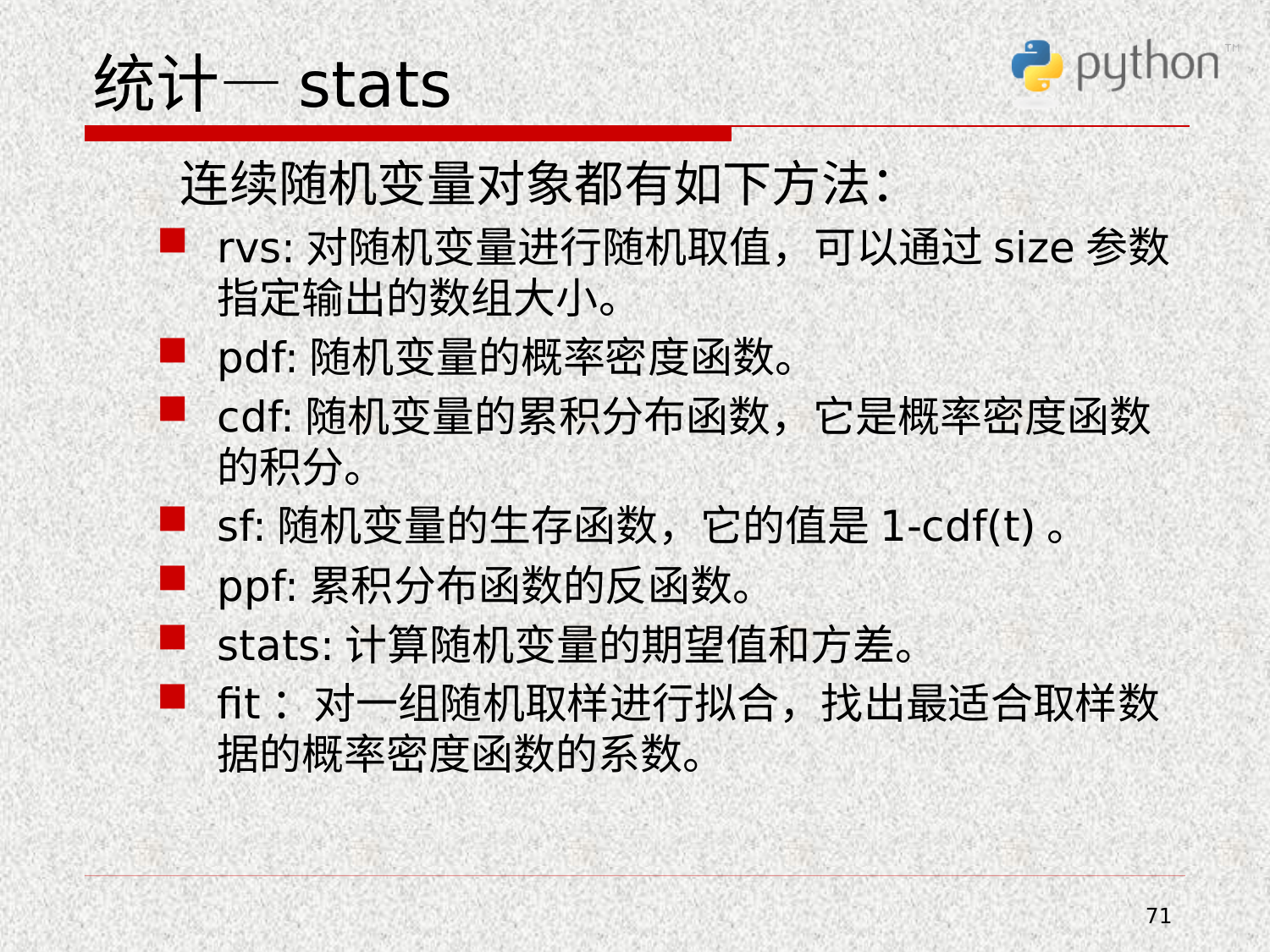

# 统计—stats
       连续随机变量对象都有如下方法：
rvs:对随机变量进行随机取值，可以通过size参数指定输出的数组大小。
pdf:随机变量的概率密度函数。
cdf:随机变量的累积分布函数，它是概率密度函数的积分。
sf:随机变量的生存函数，它的值是1-cdf(t)。
ppf:累积分布函数的反函数。
stats:计算随机变量的期望值和方差。
fit：对一组随机取样进行拟合，找出最适合取样数据的概率密度函数的系数。
71